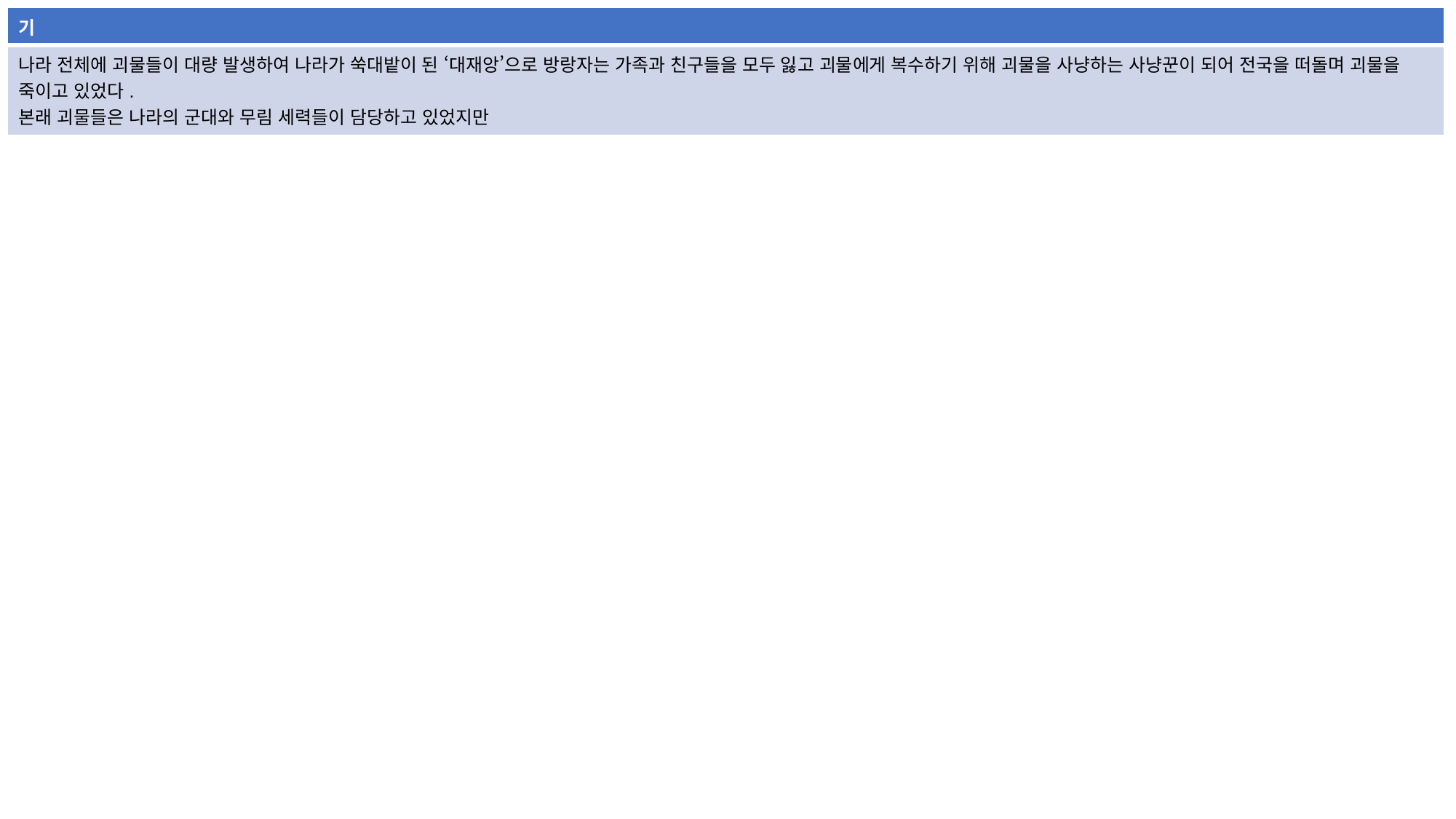

| 기 |
| --- |
| 나라 전체에 괴물들이 대량 발생하여 나라가 쑥대밭이 된 ‘대재앙’으로 방랑자는 가족과 친구들을 모두 잃고 괴물에게 복수하기 위해 괴물을 사냥하는 사냥꾼이 되어 전국을 떠돌며 괴물을 죽이고 있었다. 본래 괴물들은 나라의 군대와 무림 세력들이 담당하고 있었지만 |